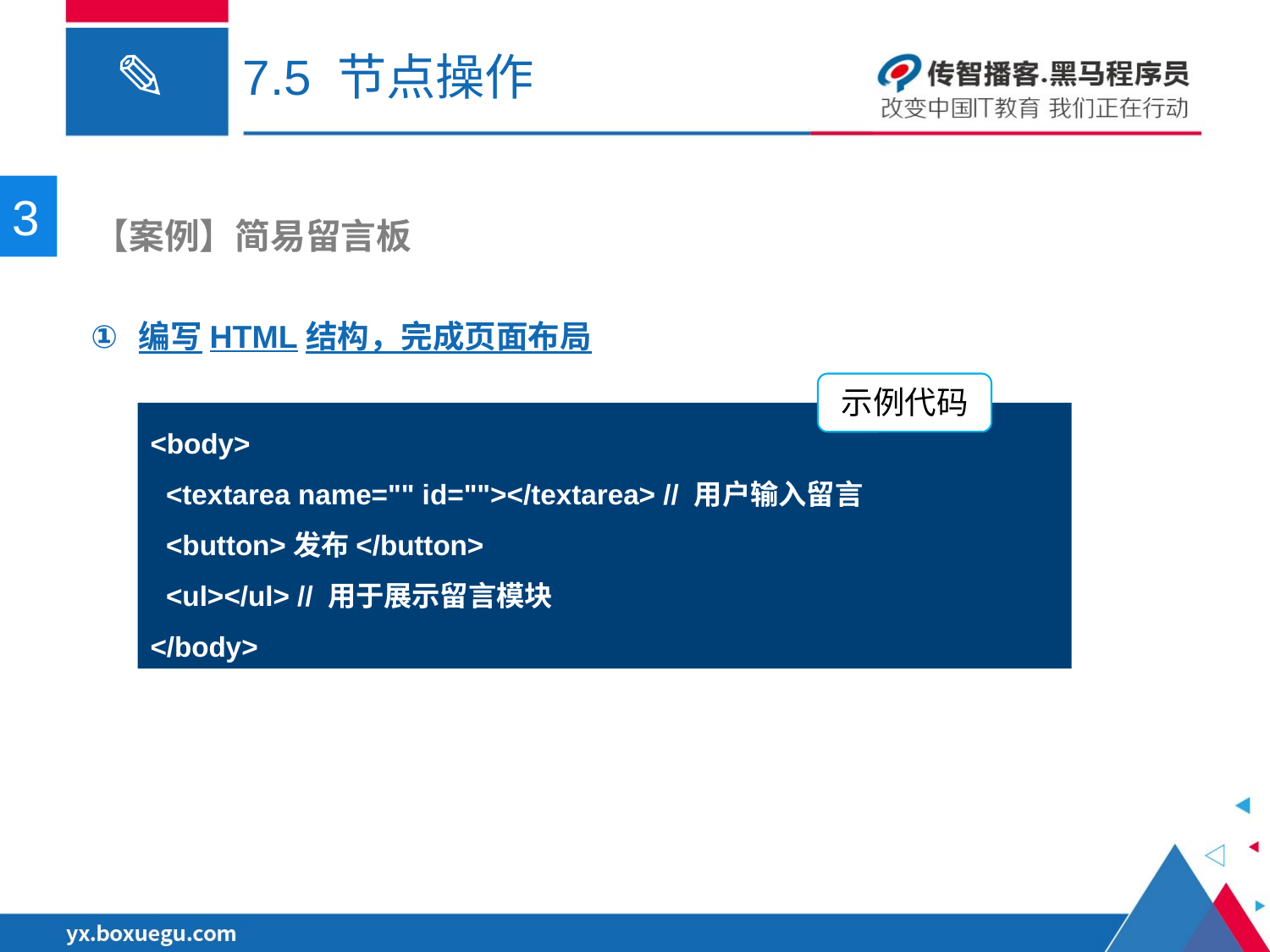

# 7.5 节点操作

3
  【案例】简易留言板
编写HTML结构，完成页面布局
示例代码
<body>
  <textarea name="" id=""></textarea> // 用户输入留言
  <button>发布</button>
  <ul></ul> // 用于展示留言模块
</body>